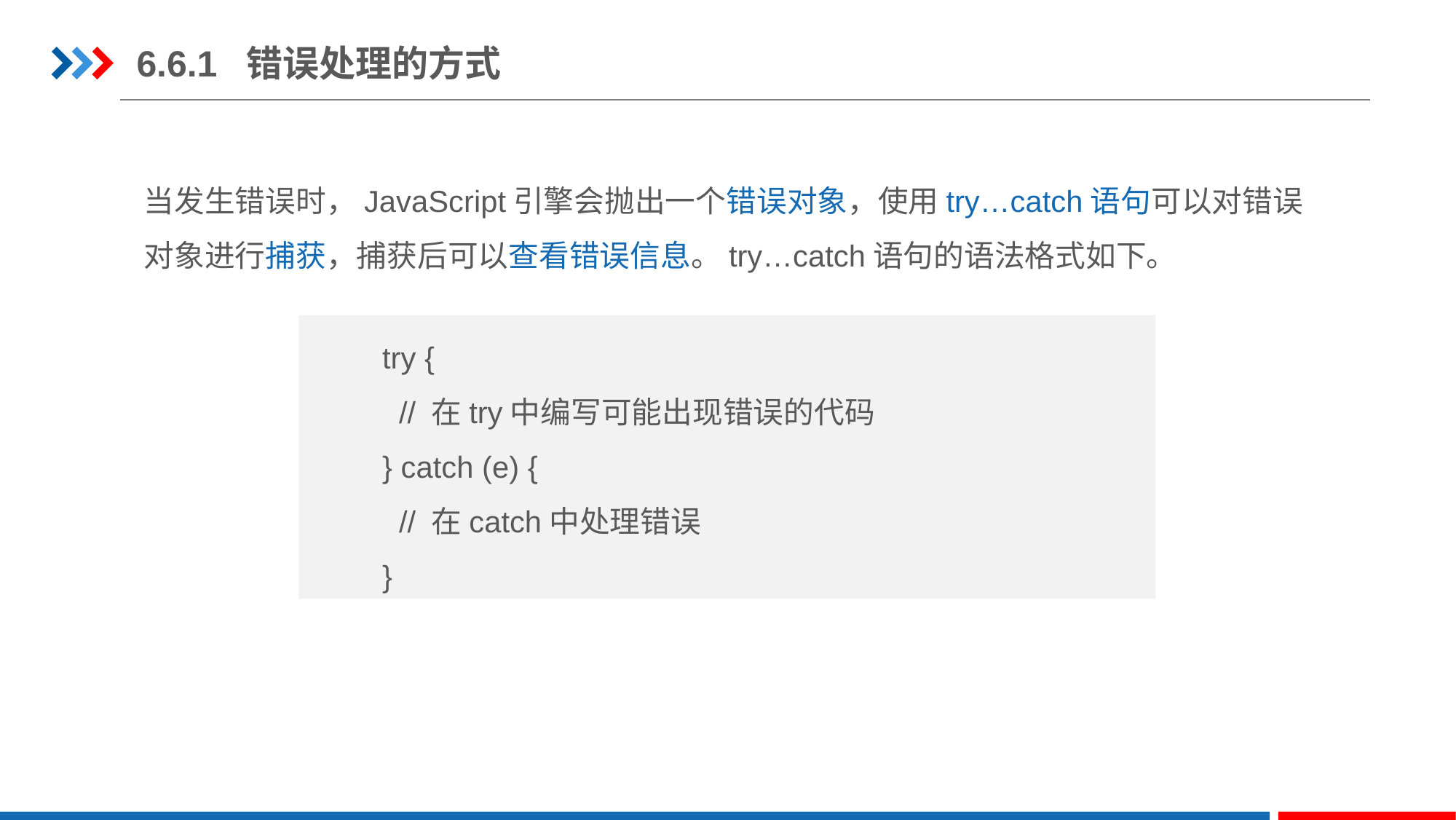

6.6.1  错误处理的方式
当发生错误时，JavaScript引擎会抛出一个错误对象，使用try…catch语句可以对错误对象进行捕获，捕获后可以查看错误信息。try…catch语句的语法格式如下。
try {
  // 在try中编写可能出现错误的代码
} catch (e) {
  // 在catch中处理错误
}